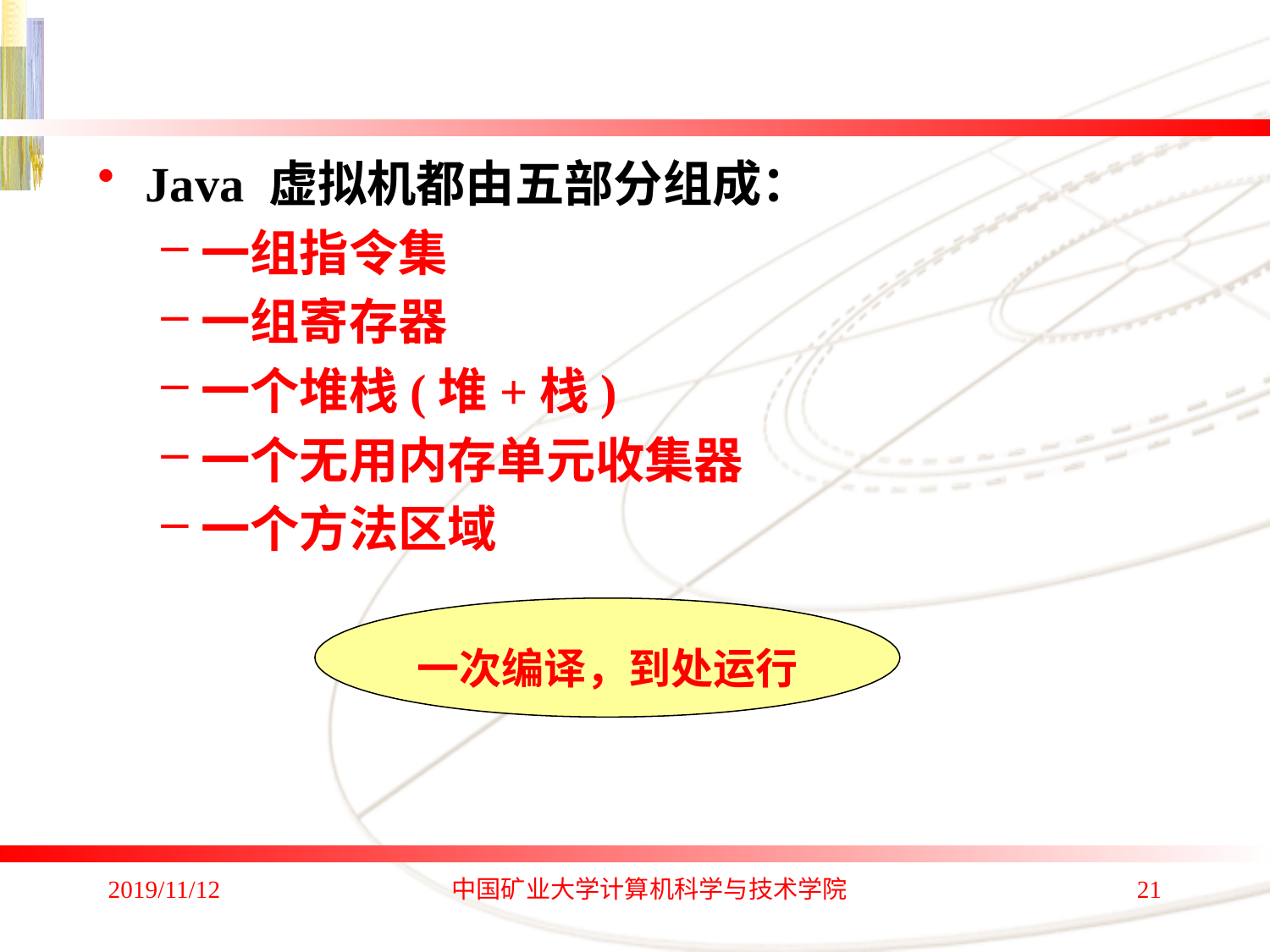

Java 虚拟机都由五部分组成：
一组指令集
一组寄存器
一个堆栈(堆+栈)
一个无用内存单元收集器
一个方法区域
一次编译，到处运行
2019/11/12
中国矿业大学计算机科学与技术学院
21